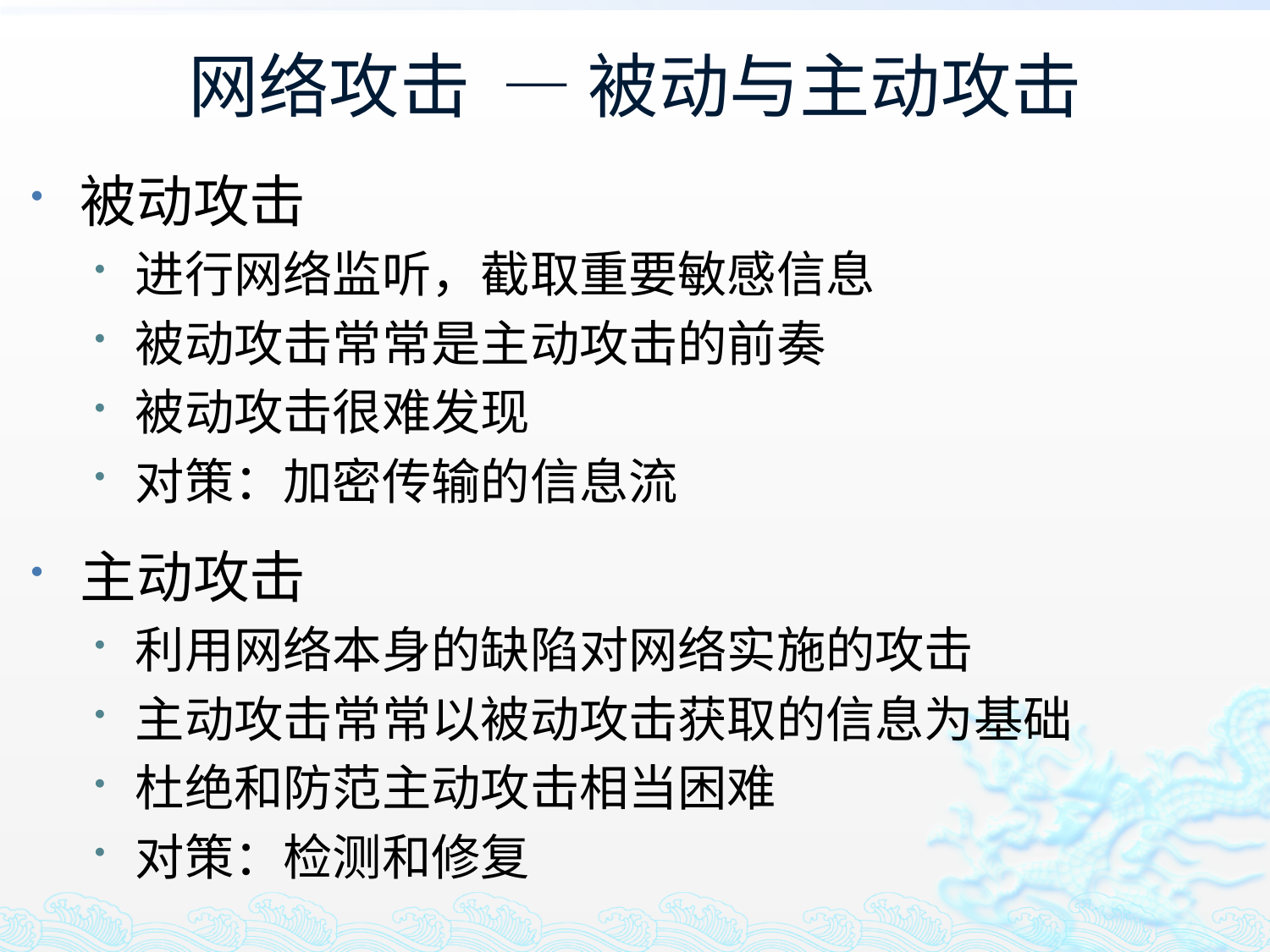

# 网络攻击  — 被动与主动攻击
被动攻击
进行网络监听，截取重要敏感信息
被动攻击常常是主动攻击的前奏
被动攻击很难发现
对策：加密传输的信息流
主动攻击
利用网络本身的缺陷对网络实施的攻击
主动攻击常常以被动攻击获取的信息为基础
杜绝和防范主动攻击相当困难
对策：检测和修复